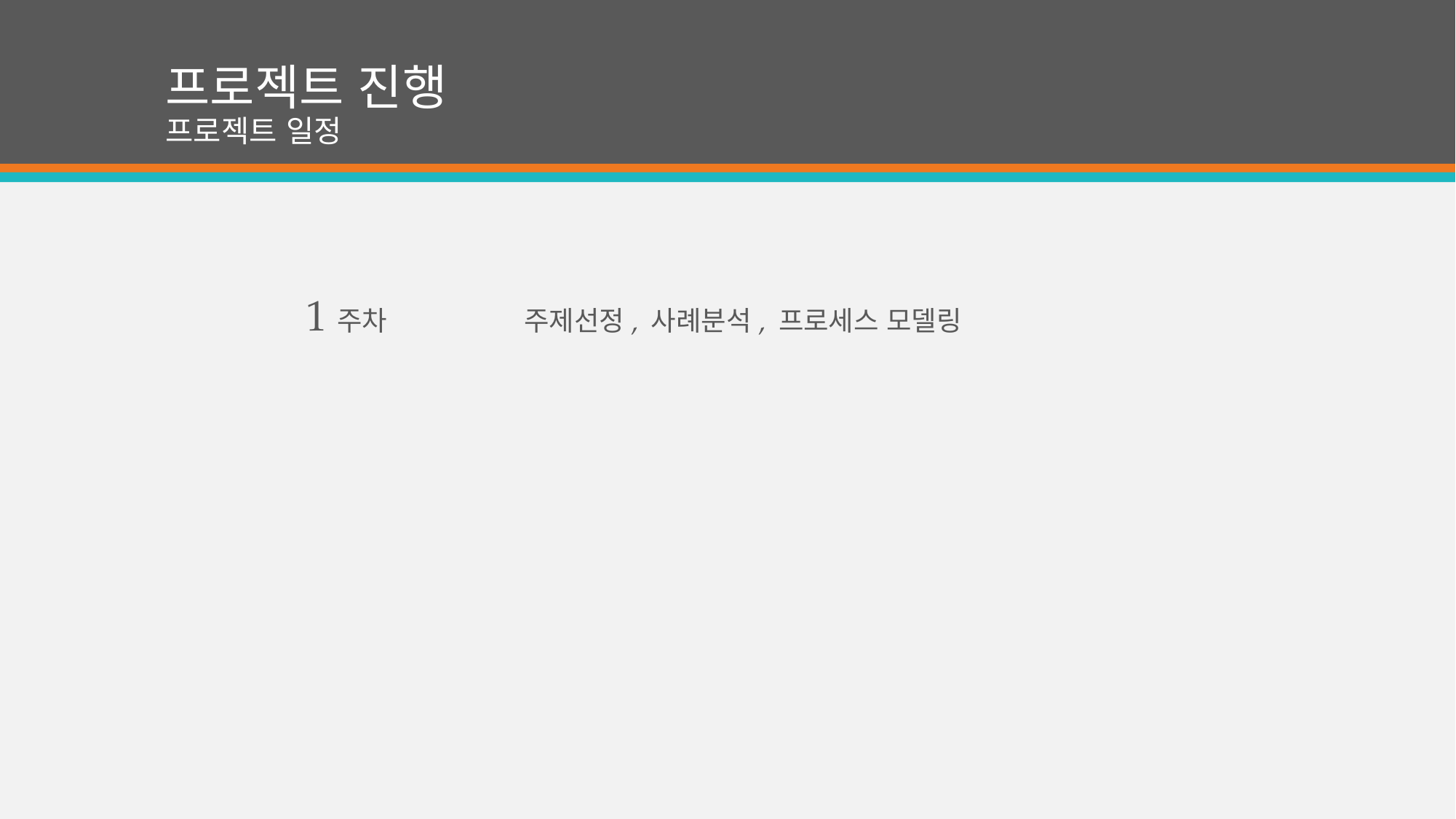

# 프로젝트 진행 프로젝트 일정
1주차		주제선정, 사례분석, 프로세스 모델링